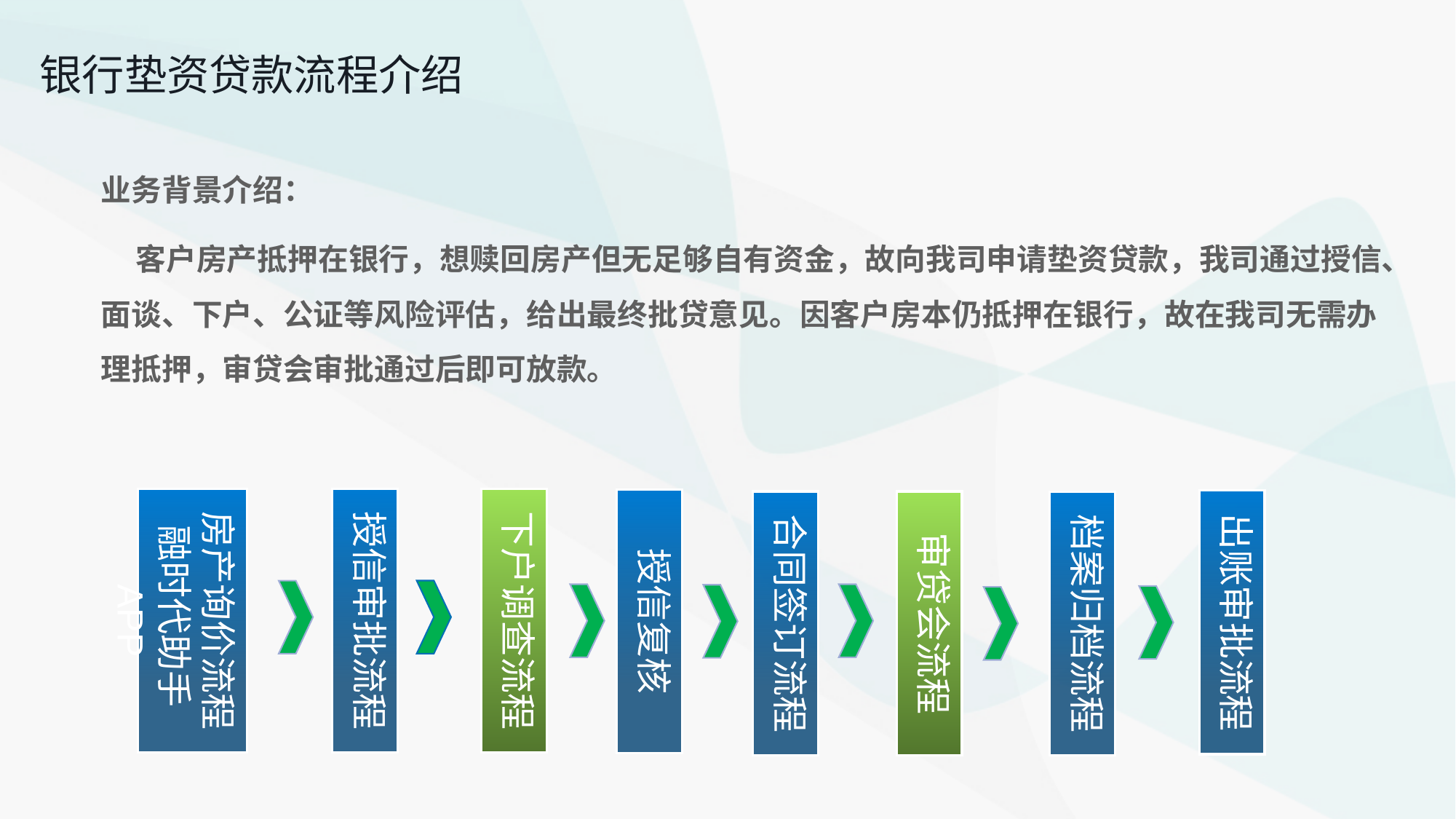

银行垫资贷款流程介绍
业务背景介绍：
    客户房产抵押在银行，想赎回房产但无足够自有资金，故向我司申请垫资贷款，我司通过授信、面谈、下户、公证等风险评估，给出最终批贷意见。因客户房本仍抵押在银行，故在我司无需办理抵押，审贷会审批通过后即可放款。

房产询价流程
融时代助手APP
授信审批流程
下户调查流程
授信复核
出账审批流程
合同签订流程
审贷会流程
档案归档流程